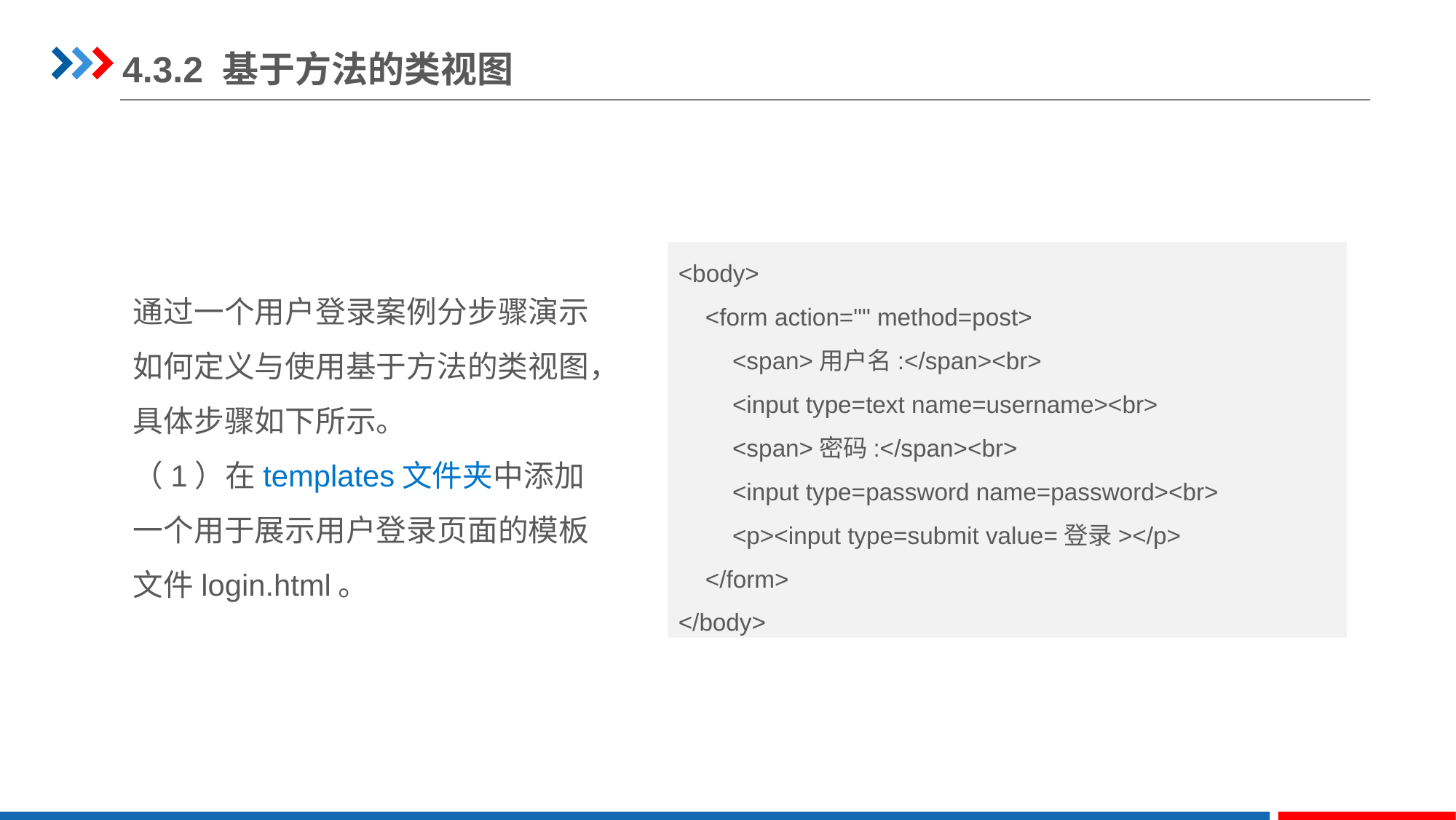

4.3.2 基于方法的类视图
<body>
    <form action="" method=post>
        <span>用户名:</span><br>
        <input type=text name=username><br>
        <span>密码:</span><br>
        <input type=password name=password><br>
        <p><input type=submit value=登录></p>
    </form>
</body>
通过一个用户登录案例分步骤演示如何定义与使用基于方法的类视图，具体步骤如下所示。
（1）在templates文件夹中添加一个用于展示用户登录页面的模板文件login.html。